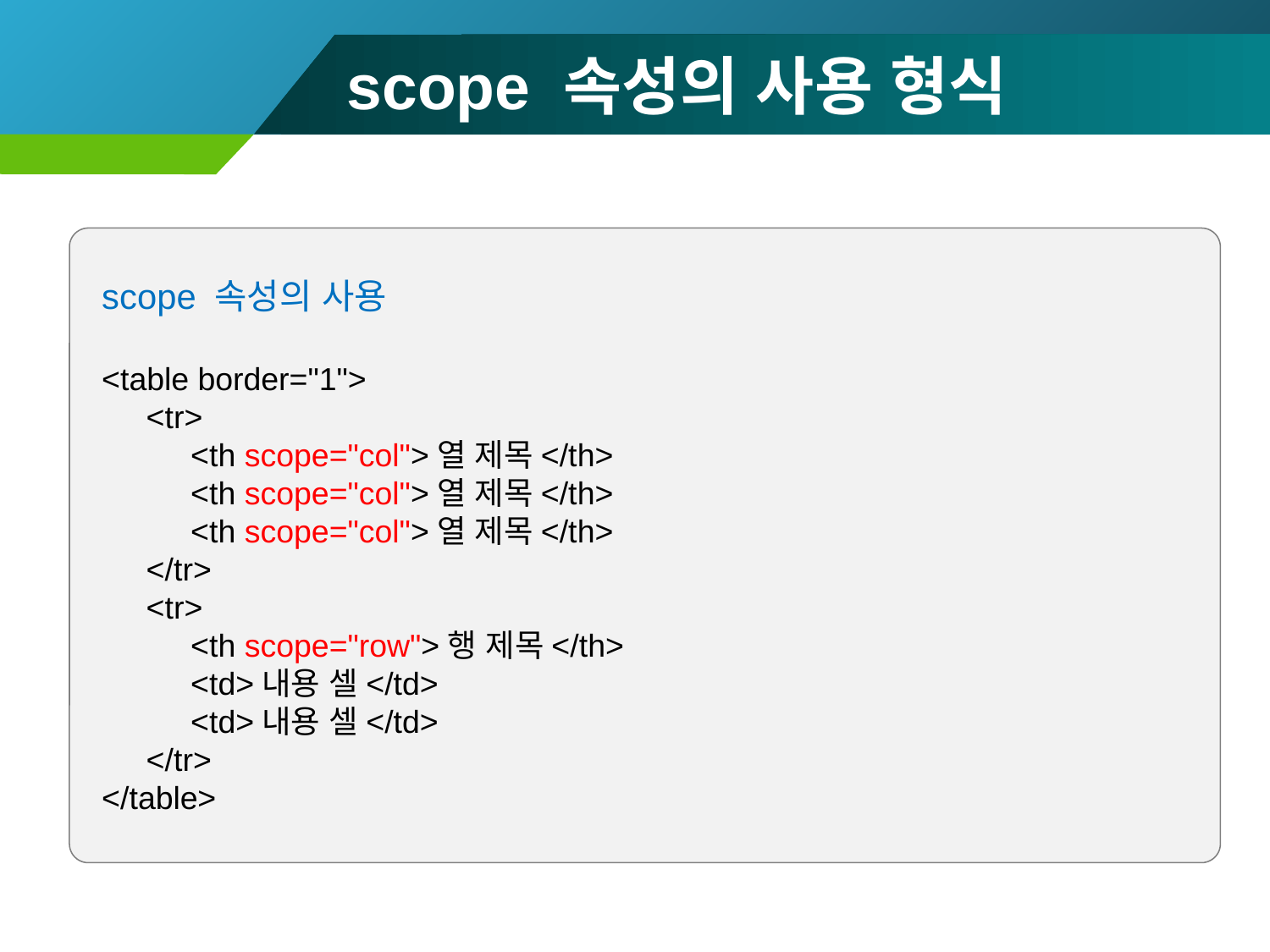

# scope 속성의 사용 형식

scope 속성의 사용

<table border="1">
     <tr>
          <th scope="col">열 제목</th>
          <th scope="col">열 제목</th>
          <th scope="col">열 제목</th>
     </tr>
     <tr>
          <th scope="row">행 제목</th>
          <td>내용 셀</td>
          <td>내용 셀</td>
     </tr>
</table>